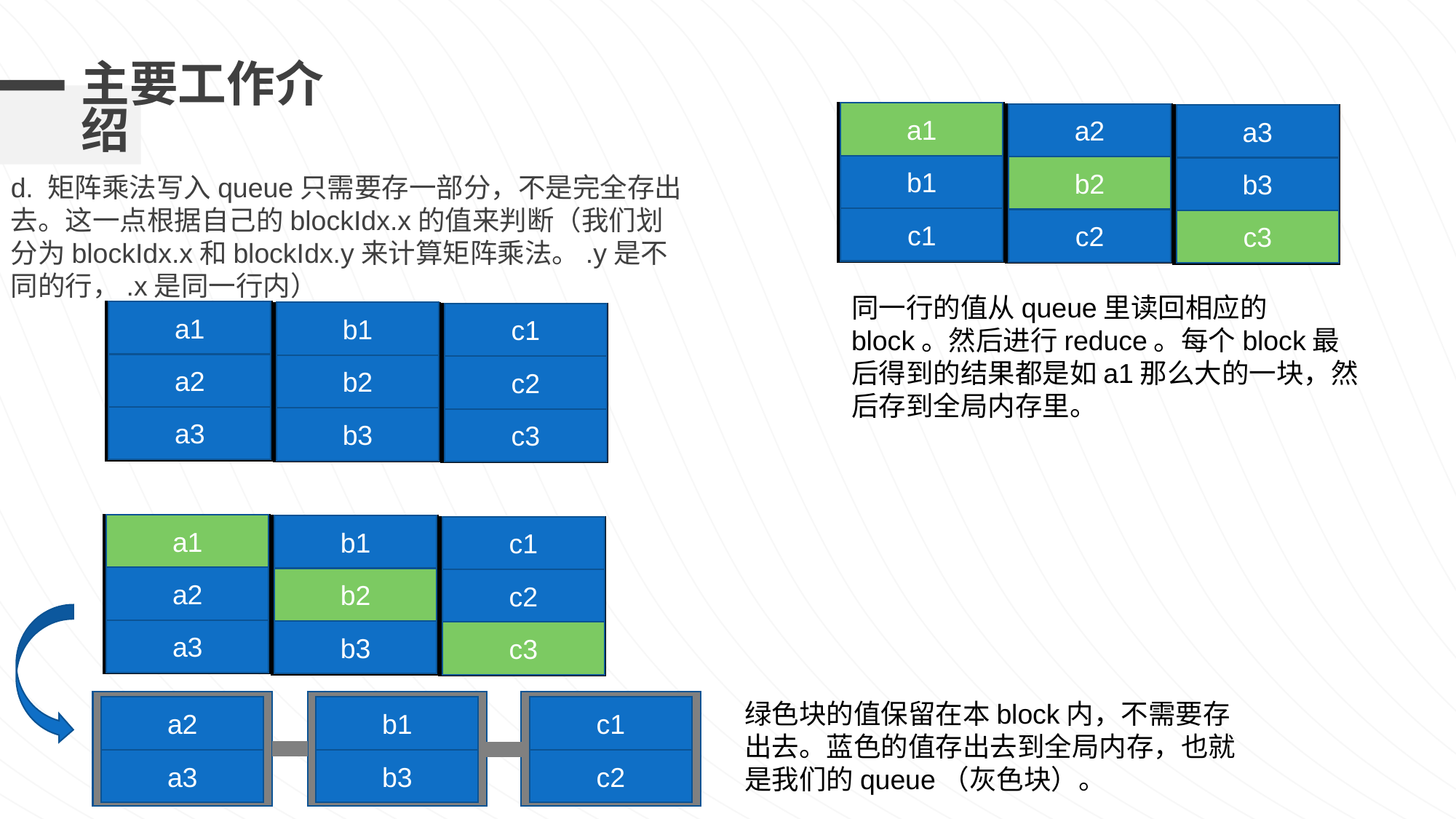

# 主要工作介绍
a1

a2

a3

b1
b2
b3
d. 矩阵乘法写入queue只需要存一部分，不是完全存出去。这一点根据自己的blockIdx.x的值来判断（我们划分为blockIdx.x和blockIdx.y来计算矩阵乘法。.y是不同的行，.x是同一行内）
c1
c2
c3
同一行的值从queue里读回相应的block。然后进行reduce。每个block最后得到的结果都是如a1那么大的一块，然后存到全局内存里。
a1

b1

c1

a2
b2
c2
a3
b3
c3
a1

b1

c1

a2
b2
c2

a3
b3
c3
a2
a2
a2
绿色块的值保留在本block内，不需要存出去。蓝色的值存出去到全局内存，也就是我们的queue（灰色块）。
a2
b1
c1
a3
b3
c2